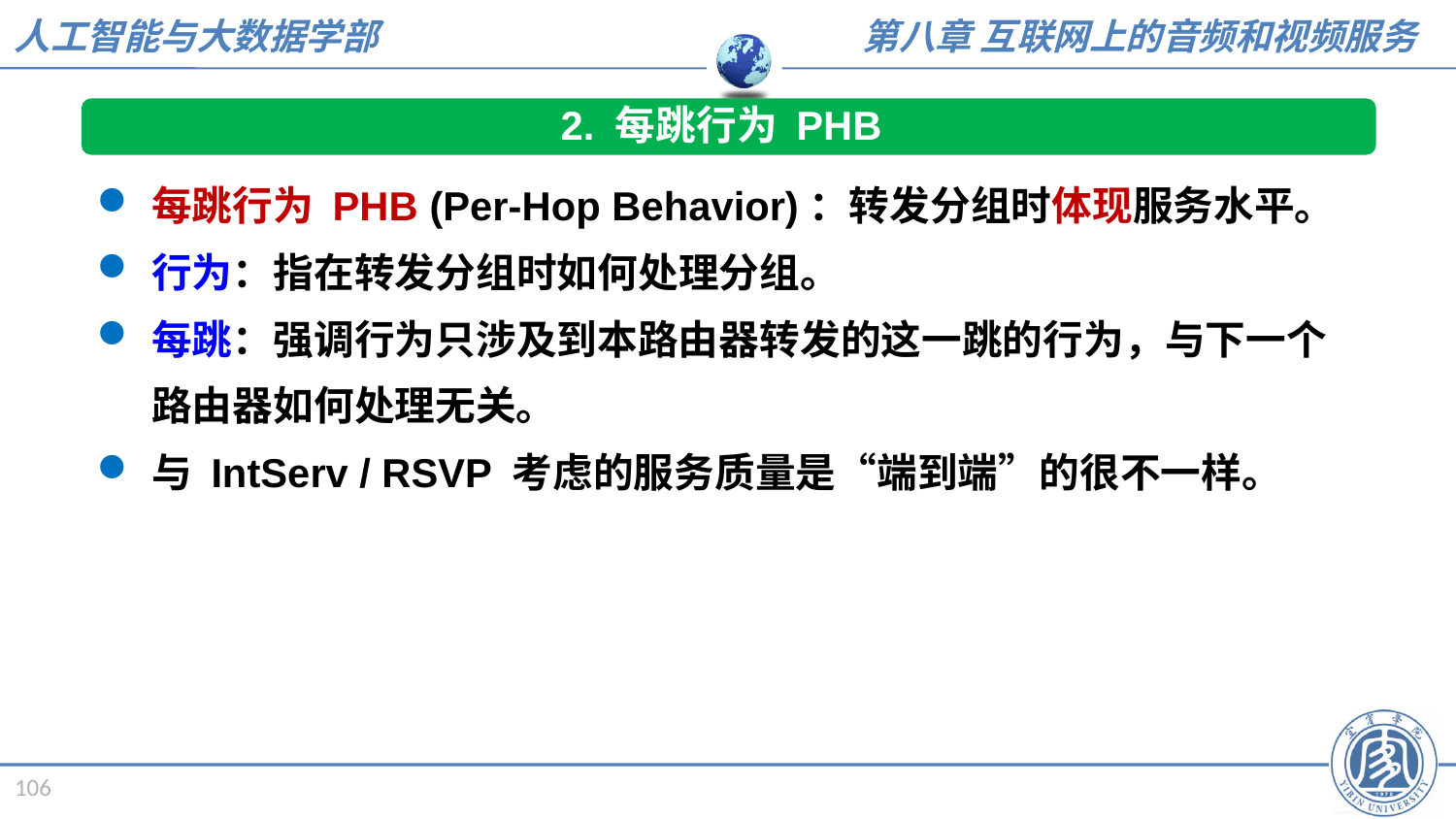

2. 每跳行为 PHB

每跳行为 PHB (Per-Hop Behavior)：转发分组时体现服务水平。
行为：指在转发分组时如何处理分组。
每跳：强调行为只涉及到本路由器转发的这一跳的行为，与下一个路由器如何处理无关。
与 IntServ / RSVP 考虑的服务质量是“端到端”的很不一样。
106